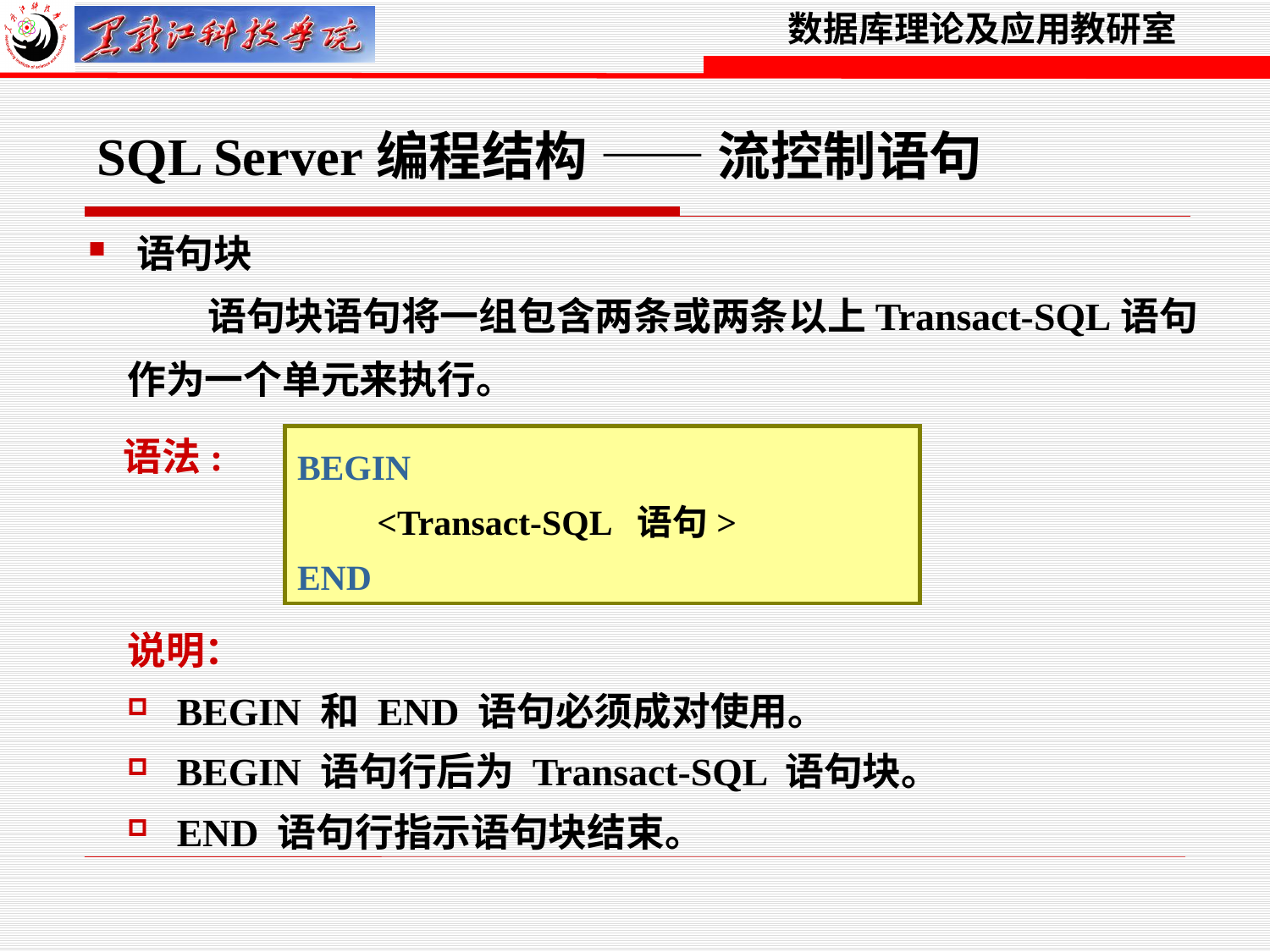

SQL Server编程结构 —— 流控制语句
 语句块
        语句块语句将一组包含两条或两条以上Transact-SQL语句
作为一个单元来执行。
语法:
BEGIN
         <Transact-SQL  语句>
END
说明：
  BEGIN 和 END 语句必须成对使用。
  BEGIN 语句行后为 Transact-SQL 语句块。
  END 语句行指示语句块结束。